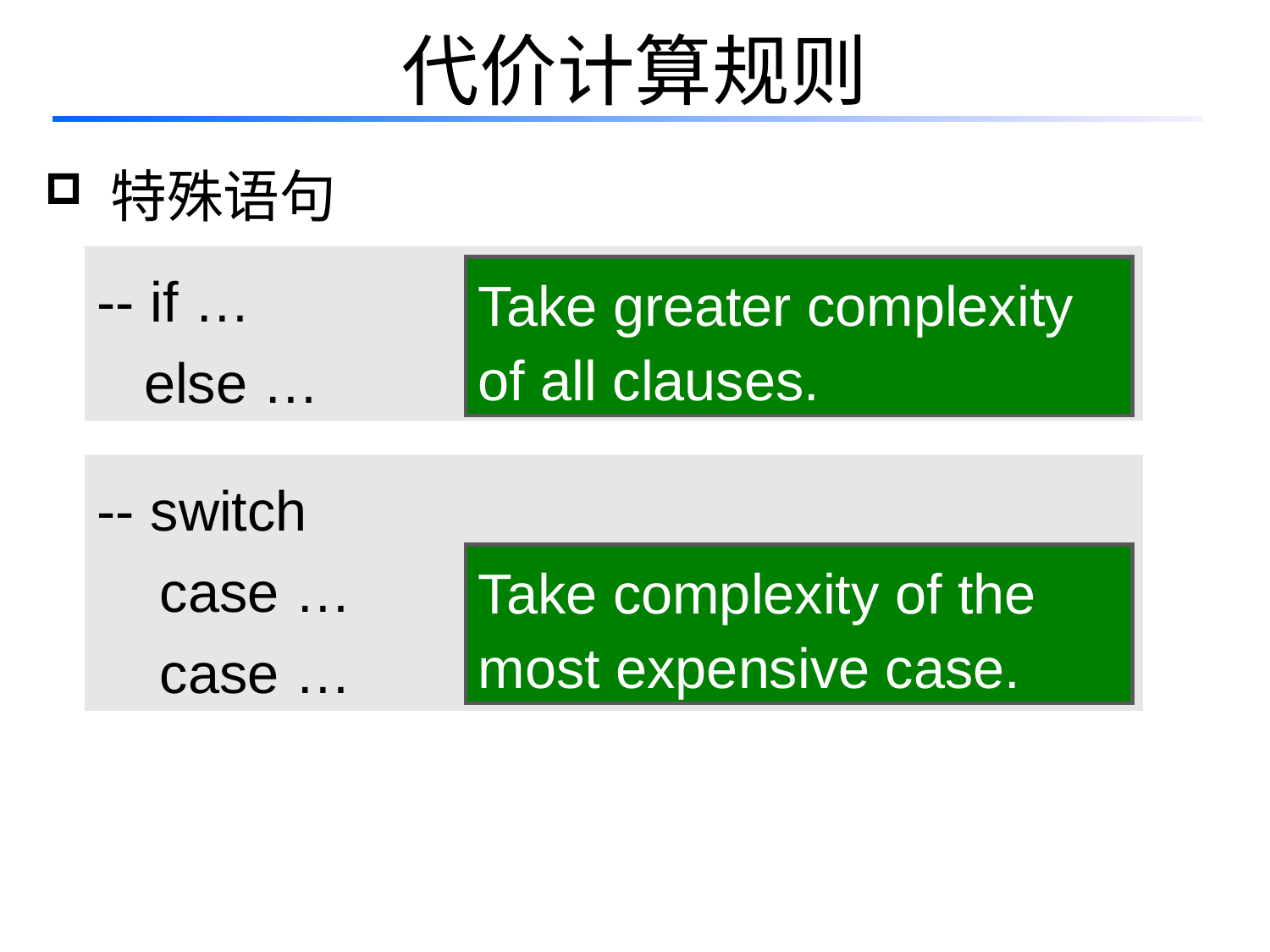

# 代价计算规则

 特殊语句
-- if …
   else …
Take greater complexity of all clauses.
-- switch
    case …
    case …
Take complexity of the most expensive case.